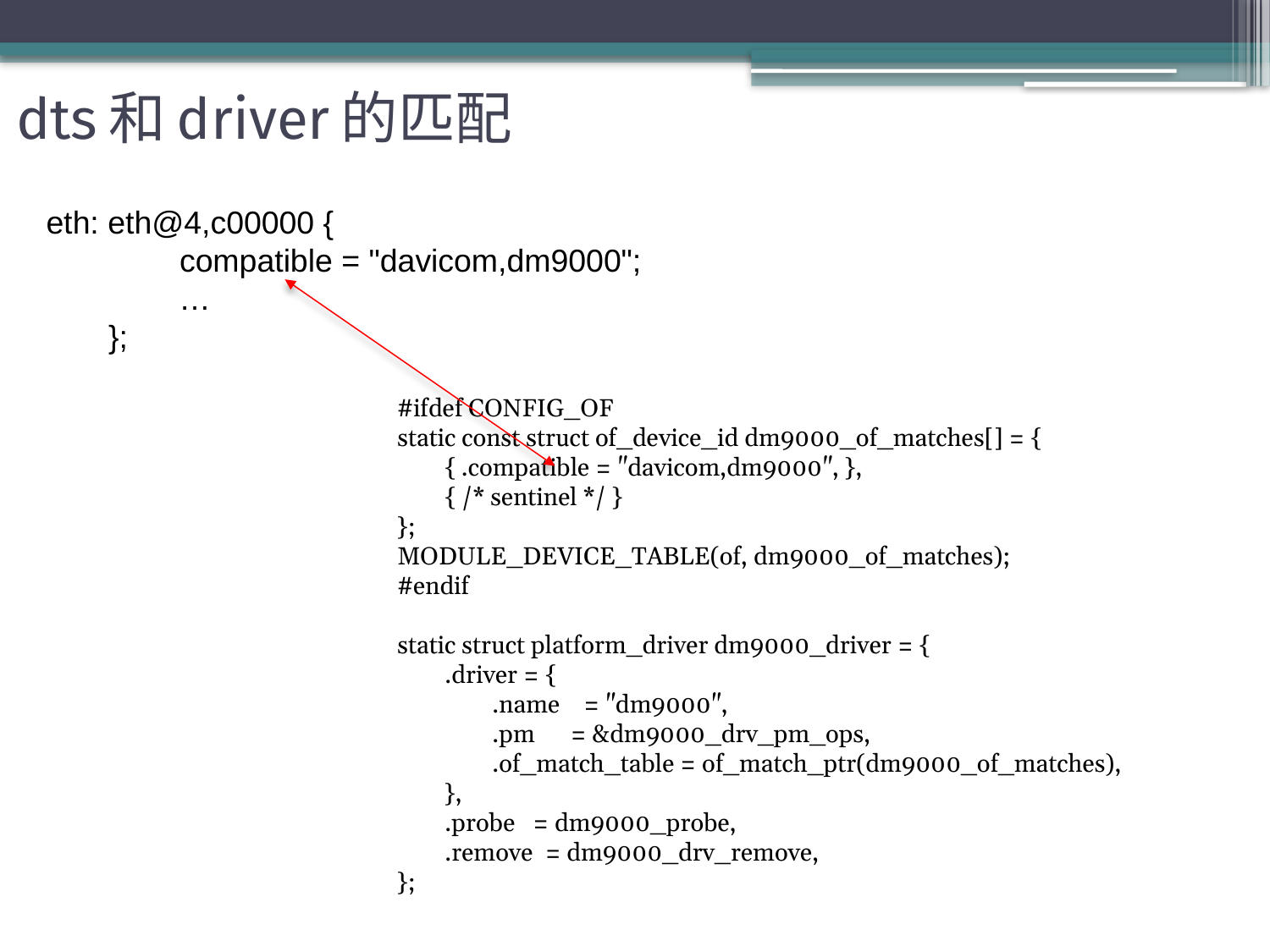

# dts和driver的匹配
 eth: eth@4,c00000 {
                compatible = "davicom,dm9000";
                …
        };
#ifdef CONFIG_OF
static const struct of_device_id dm9000_of_matches[] = {
        { .compatible = "davicom,dm9000", },
        { /* sentinel */ }
};
MODULE_DEVICE_TABLE(of, dm9000_of_matches);
#endif

static struct platform_driver dm9000_driver = {
        .driver = {
                .name    = "dm9000",
                .pm      = &dm9000_drv_pm_ops,
                .of_match_table = of_match_ptr(dm9000_of_matches),
        },
        .probe   = dm9000_probe,
        .remove  = dm9000_drv_remove,
};